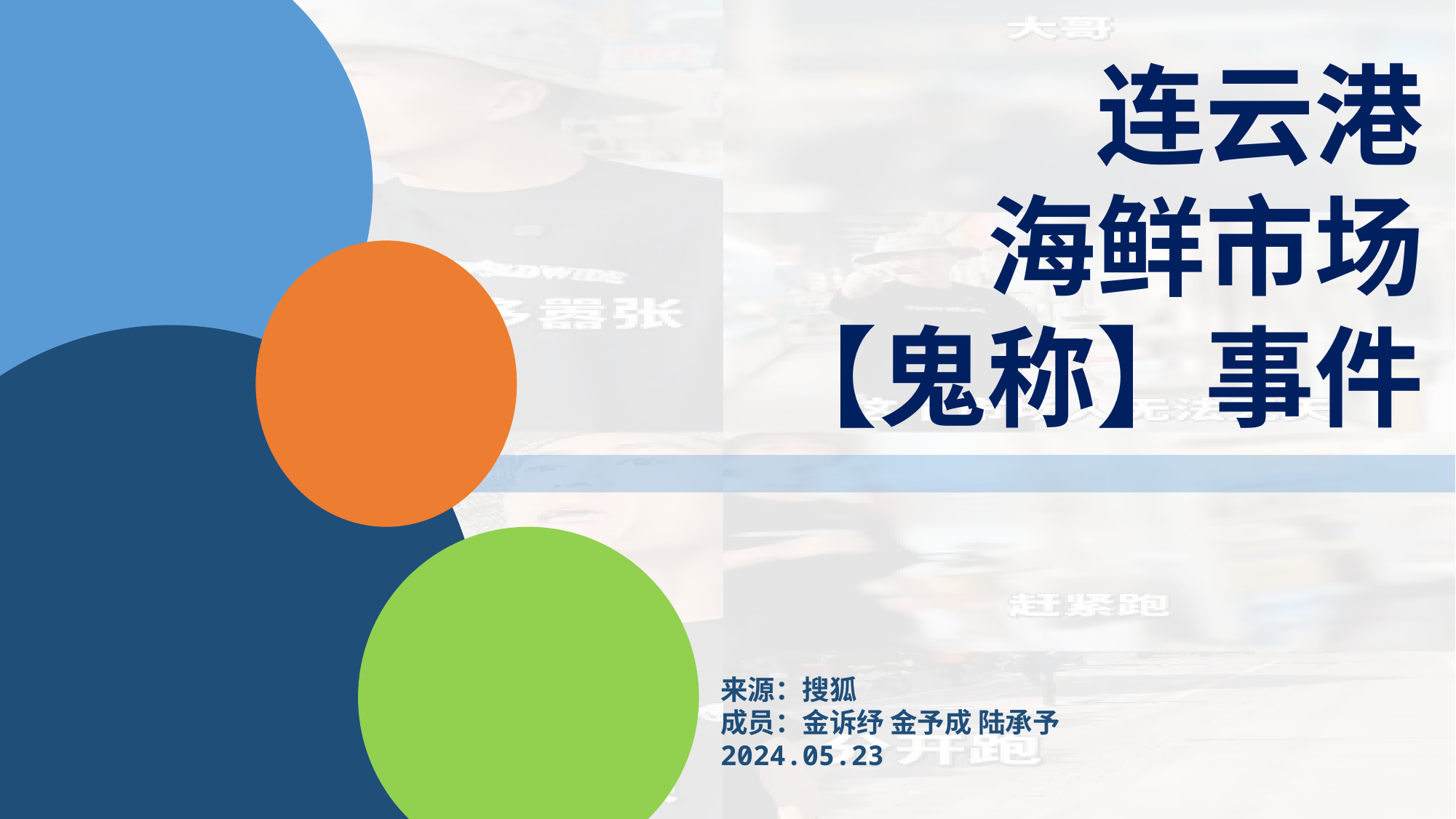

连云港
海鲜市场
【鬼称】事件

来源：搜狐
成员：金诉纾 金予成 陆承予
2024.05.23